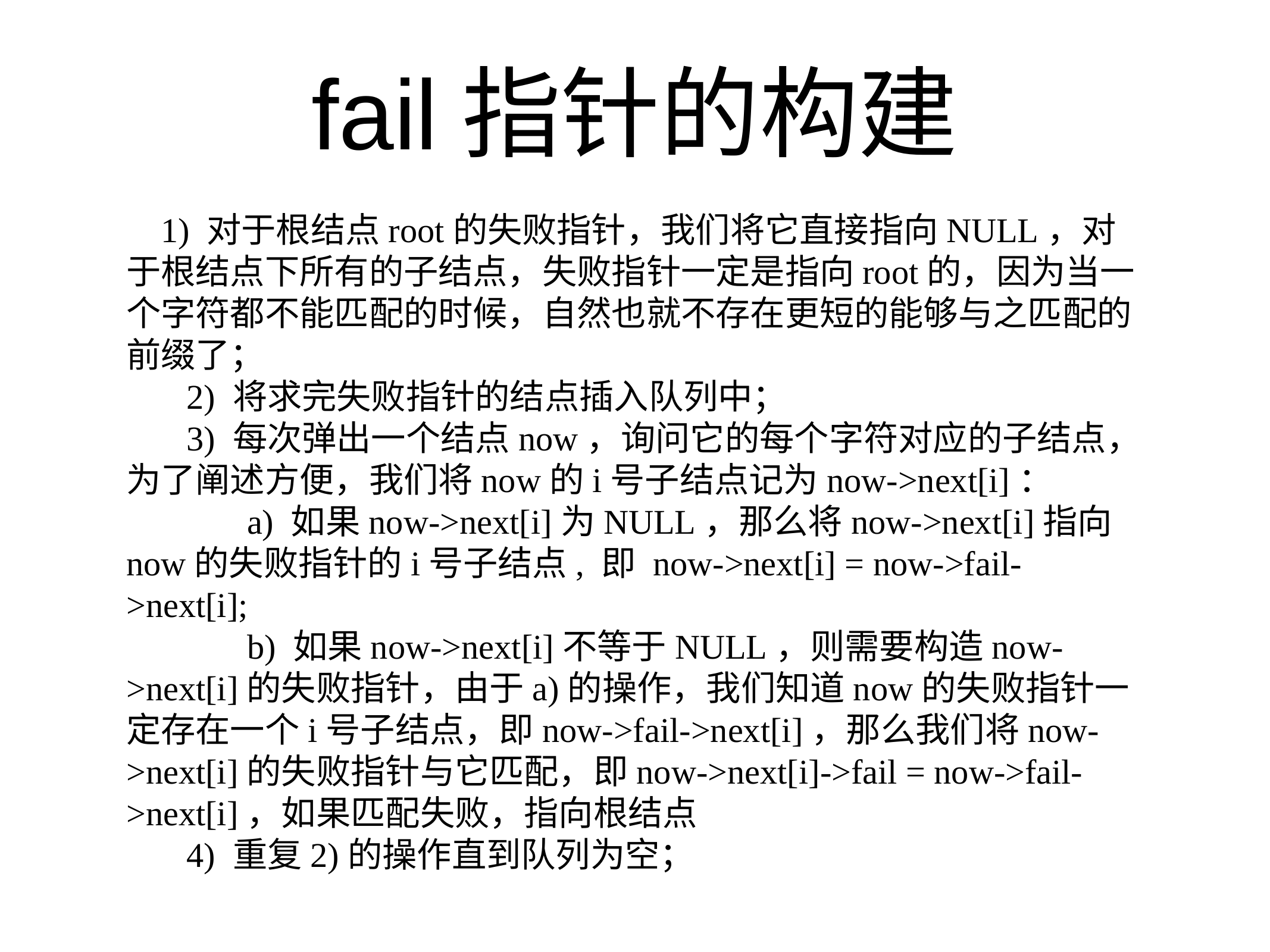

# fail指针的构建
    1) 对于根结点root的失败指针，我们将它直接指向NULL，对于根结点下所有的子结点，失败指针一定是指向root的，因为当一个字符都不能匹配的时候，自然也就不存在更短的能够与之匹配的前缀了；
       2) 将求完失败指针的结点插入队列中；
       3) 每次弹出一个结点now，询问它的每个字符对应的子结点，为了阐述方便，我们将now的i号子结点记为now->next[i]：
              a) 如果now->next[i]为NULL，那么将now->next[i]指向now的失败指针的i号子结点, 即 now->next[i] = now->fail->next[i];
              b) 如果now->next[i]不等于NULL，则需要构造now->next[i]的失败指针，由于a)的操作，我们知道now的失败指针一定存在一个i号子结点，即now->fail->next[i]，那么我们将now->next[i]的失败指针与它匹配，即now->next[i]->fail = now->fail->next[i]，如果匹配失败，指向根结点
       4) 重复2)的操作直到队列为空；